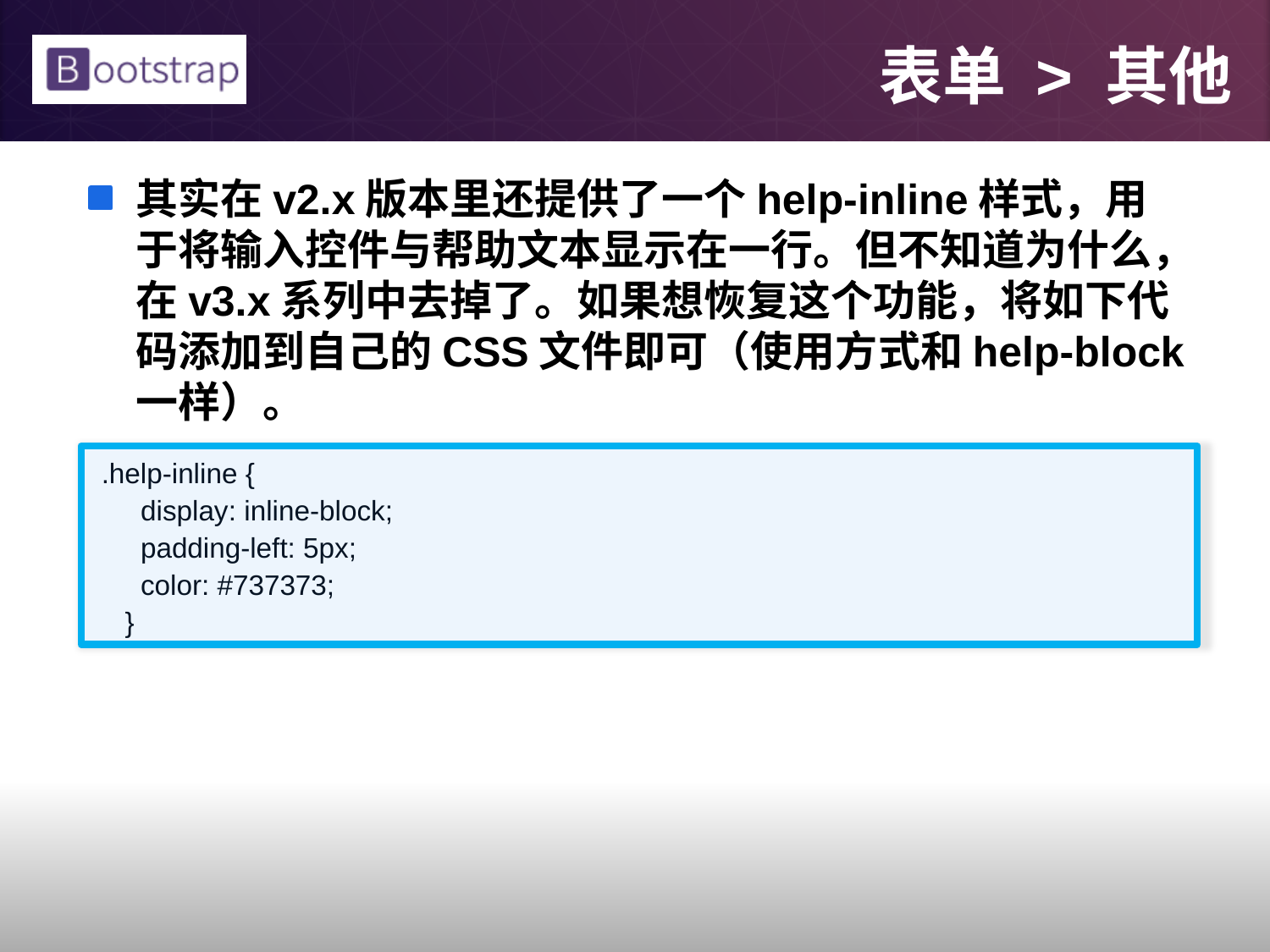

# 表单 > 其他
其实在v2.x版本里还提供了一个help-inline样式，用于将输入控件与帮助文本显示在一行。但不知道为什么，在v3.x系列中去掉了。如果想恢复这个功能，将如下代码添加到自己的CSS文件即可（使用方式和help-block一样）。
 .help-inline {
      display: inline-block;
      padding-left: 5px;
      color: #737373;
    }